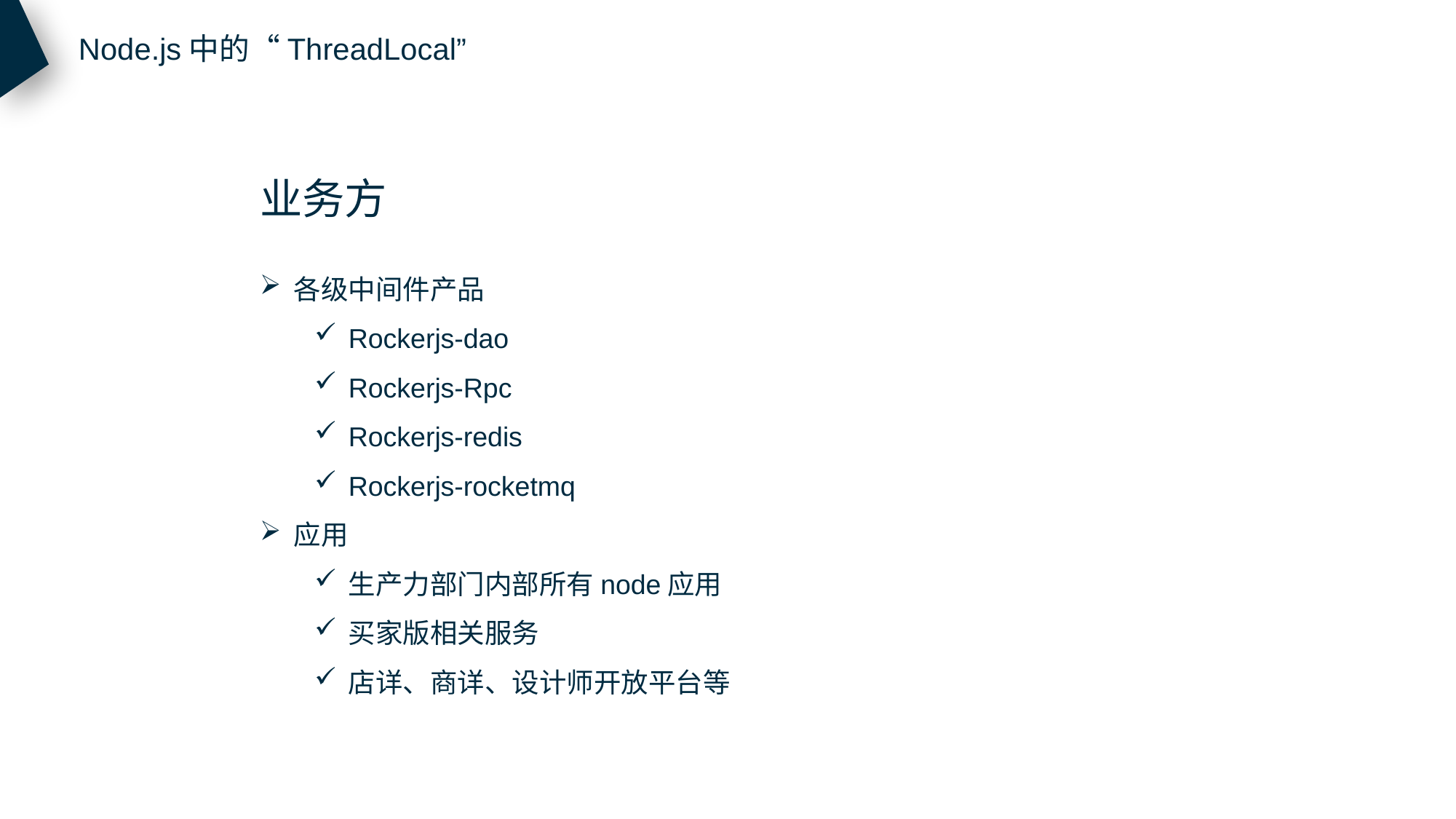

Node.js中的“ThreadLocal”

业务方

各级中间件产品
Rockerjs-dao
Rockerjs-Rpc
Rockerjs-redis
Rockerjs-rocketmq
应用
生产力部门内部所有node应用
买家版相关服务
店详、商详、设计师开放平台等